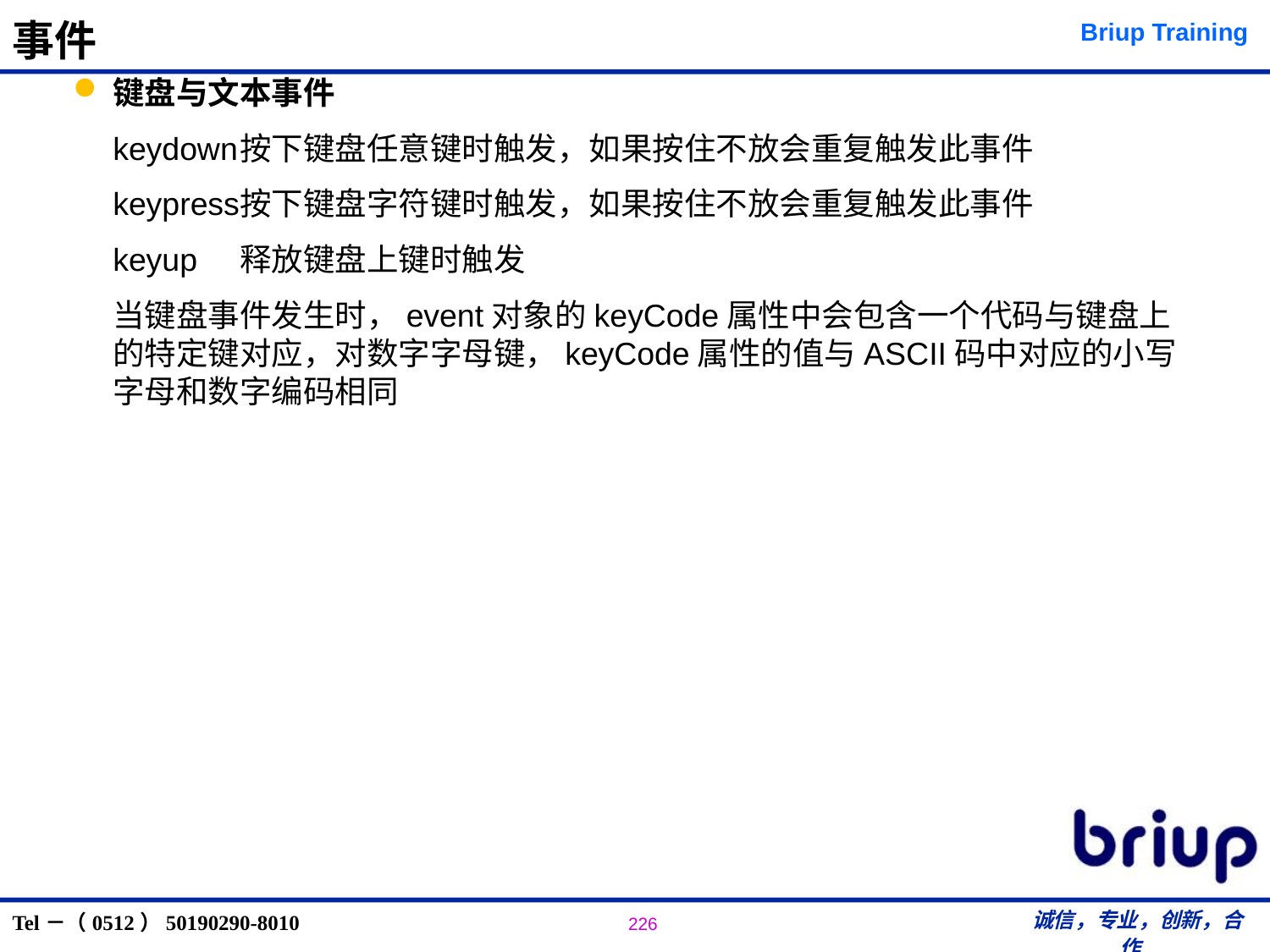

# 事件
键盘与文本事件
keydown	按下键盘任意键时触发，如果按住不放会重复触发此事件
keypress	按下键盘字符键时触发，如果按住不放会重复触发此事件
keyup	释放键盘上键时触发
当键盘事件发生时，event对象的keyCode属性中会包含一个代码与键盘上的特定键对应，对数字字母键，keyCode属性的值与ASCII码中对应的小写字母和数字编码相同